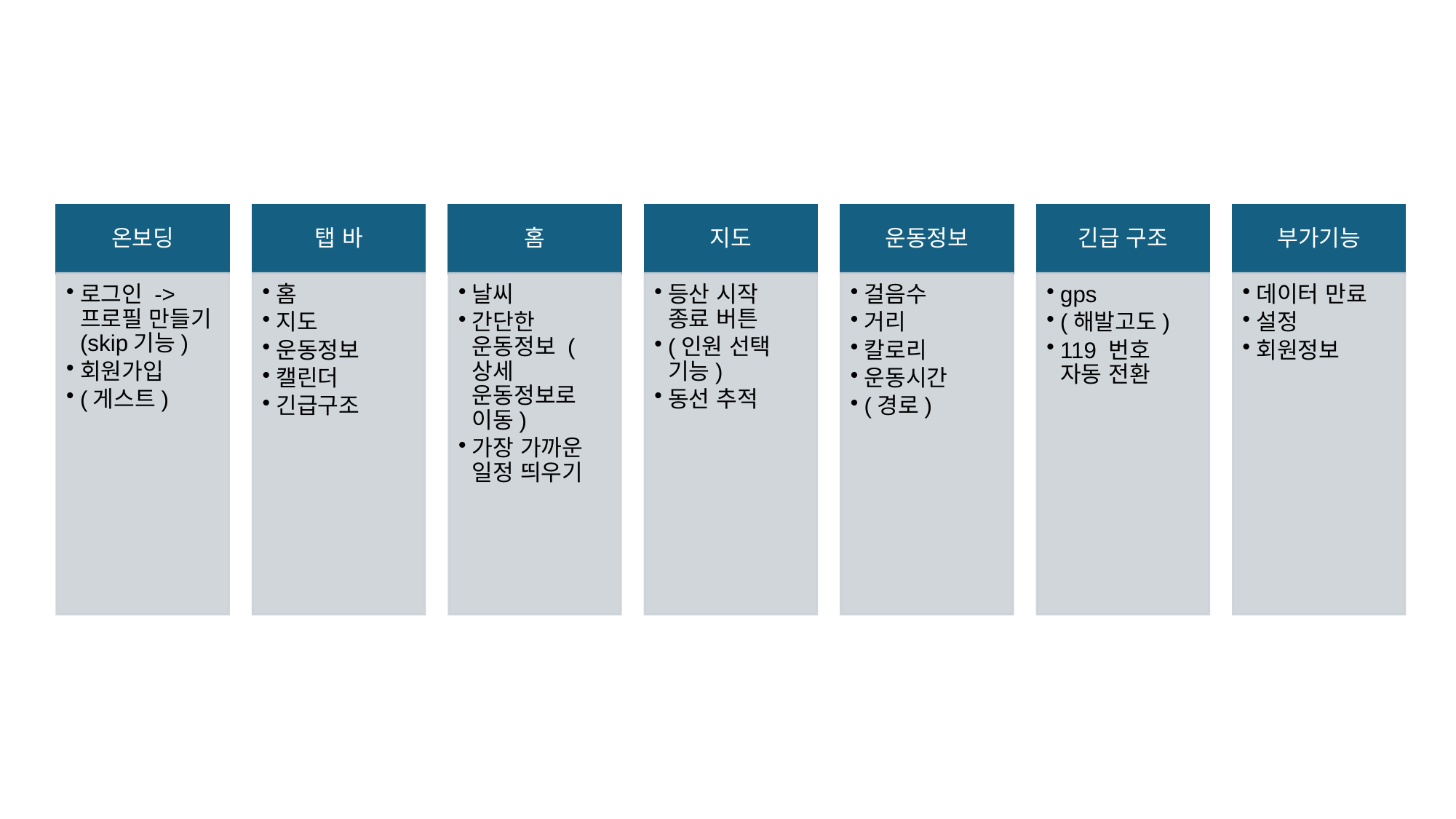

온보딩
로그인 -> 프로필 만들기 (skip기능)
회원가입
(게스트)
탭 바
홈
지도
운동정보
캘린더
긴급구조
홈
날씨
간단한 운동정보 (상세 운동정보로 이동)
가장 가까운 일정 띄우기
지도
등산 시작 종료 버튼
(인원 선택 기능)
동선 추적
운동정보
걸음수
거리
칼로리
운동시간
(경로)
긴급 구조
gps
(해발고도)
119 번호 자동 전환
부가기능
데이터 만료
설정
회원정보